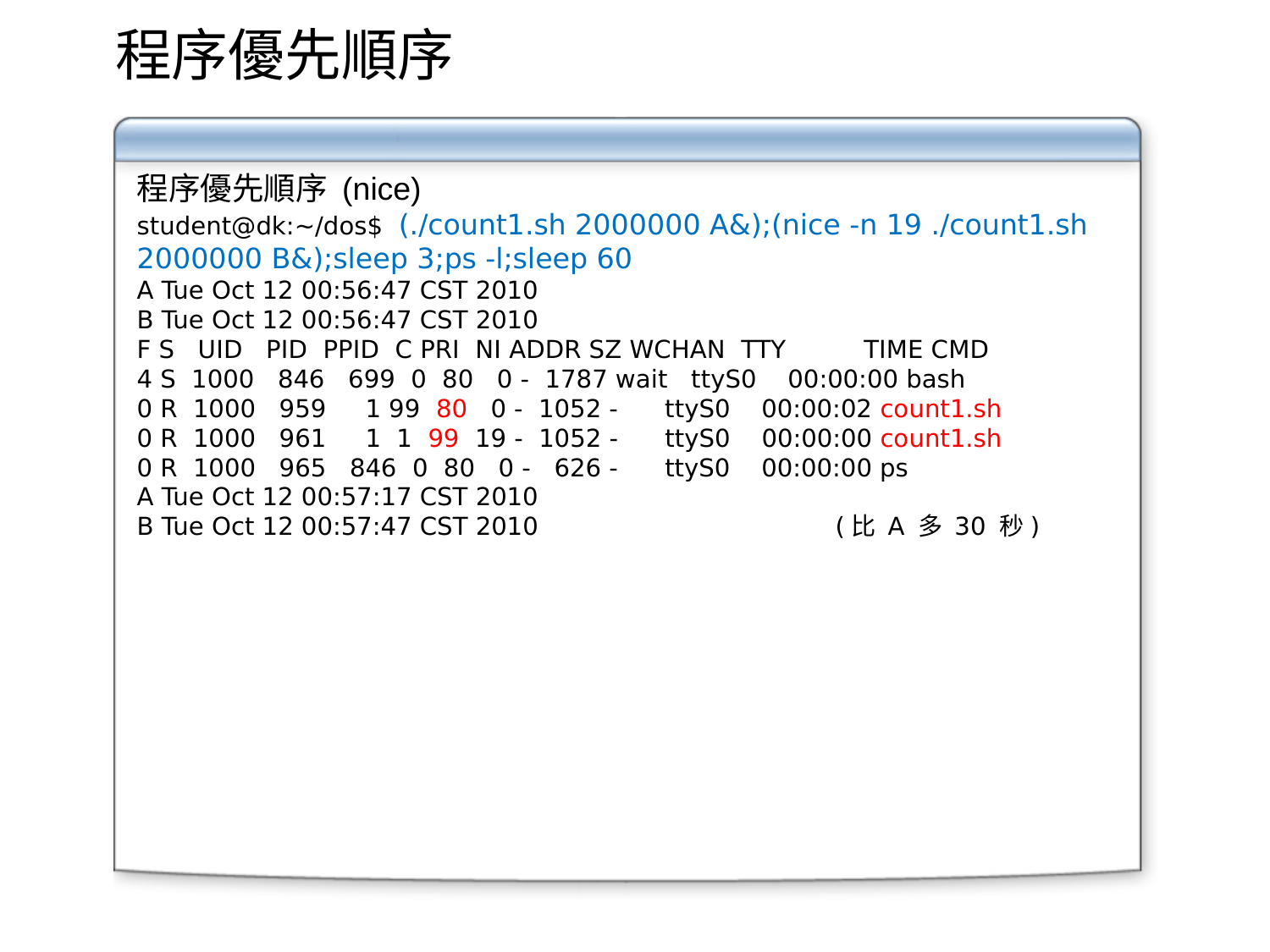

程序優先順序
程序優先順序 (nice)
student@dk:~/dos$  (./count1.sh 2000000 A&);(nice -n 19 ./count1.sh 2000000 B&);sleep 3;ps -l;sleep 60
A Tue Oct 12 00:56:47 CST 2010
B Tue Oct 12 00:56:47 CST 2010
F S   UID   PID  PPID  C PRI  NI ADDR SZ WCHAN  TTY          TIME CMD
4 S  1000   846   699  0  80   0 -  1787 wait   ttyS0    00:00:00 bash
0 R  1000   959     1 99  80   0 -  1052 -      ttyS0    00:00:02 count1.sh
0 R  1000   961     1  1  99  19 -  1052 -      ttyS0    00:00:00 count1.sh
0 R  1000   965   846  0  80   0 -   626 -      ttyS0    00:00:00 ps
A Tue Oct 12 00:57:17 CST 2010
B Tue Oct 12 00:57:47 CST 2010                                      (比 A 多 30 秒)